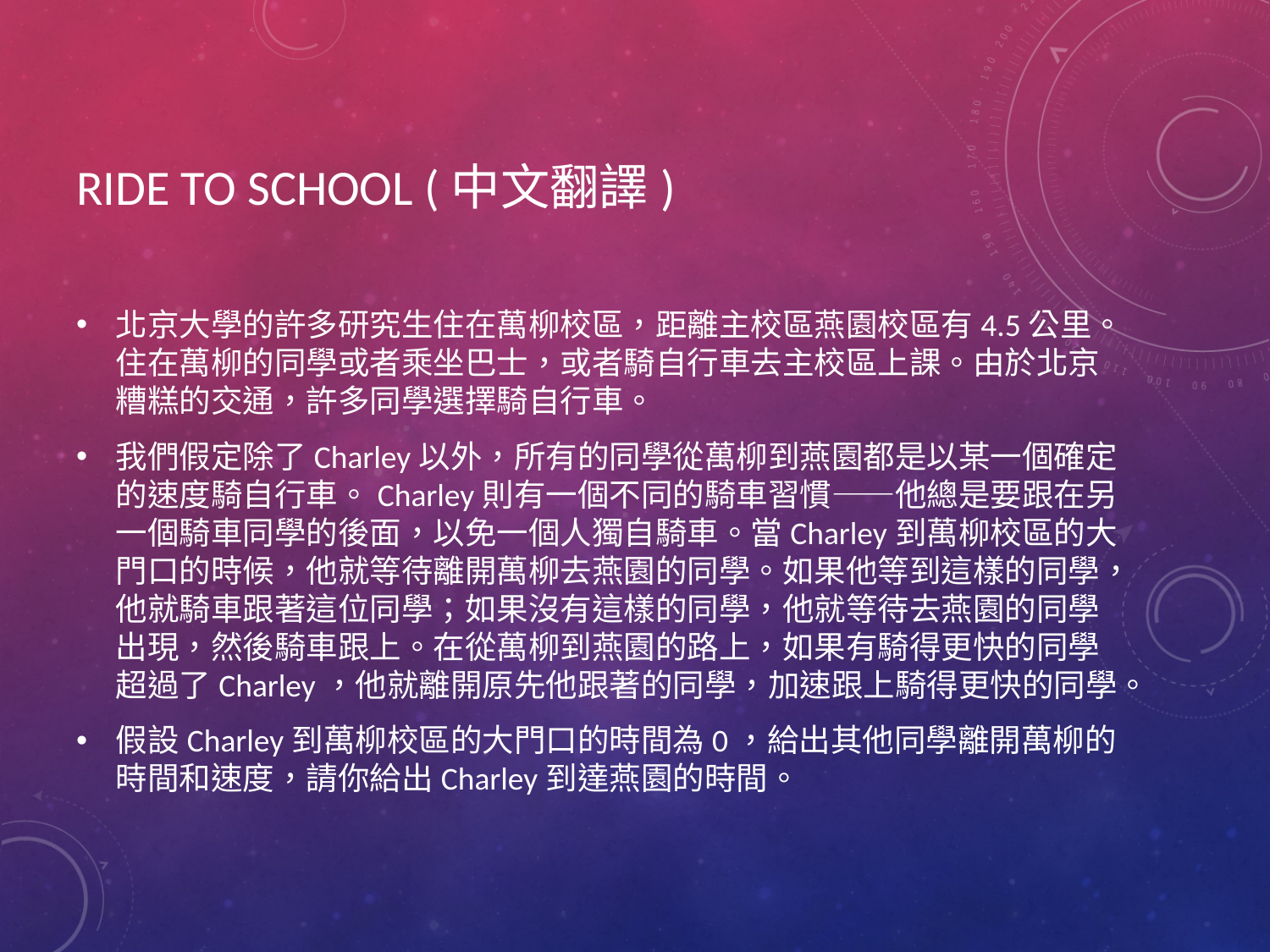

# Ride to School (中文翻譯)
北京大學的許多研究生住在萬柳校區，距離主校區燕園校區有4.5公里。住在萬柳的同學或者乘坐巴士，或者騎自行車去主校區上課。由於北京糟糕的交通，許多同學選擇騎自行車。
我們假定除了Charley以外，所有的同學從萬柳到燕園都是以某一個確定的速度騎自行車。Charley則有一個不同的騎車習慣——他總是要跟在另一個騎車同學的後面，以免一個人獨自騎車。當Charley到萬柳校區的大門口的時候，他就等待離開萬柳去燕園的同學。如果他等到這樣的同學，他就騎車跟著這位同學；如果沒有這樣的同學，他就等待去燕園的同學出現，然後騎車跟上。在從萬柳到燕園的路上，如果有騎得更快的同學超過了Charley，他就離開原先他跟著的同學，加速跟上騎得更快的同學。
假設Charley到萬柳校區的大門口的時間為0，給出其他同學離開萬柳的時間和速度，請你給出Charley到達燕園的時間。